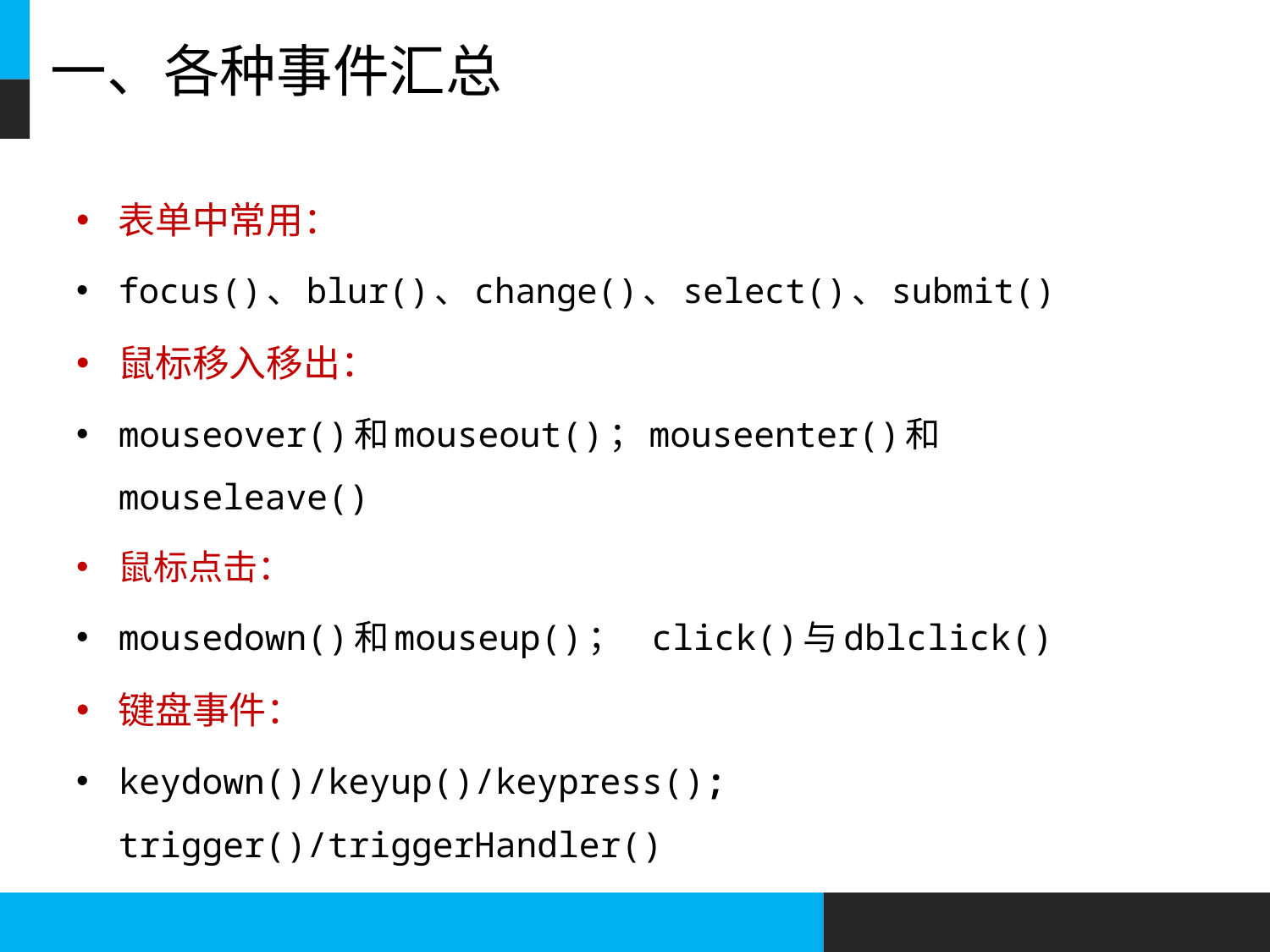

# 一、各种事件汇总
表单中常用：
focus()、blur()、change()、select()、submit()
鼠标移入移出：
mouseover()和mouseout()；mouseenter()和mouseleave()
鼠标点击：
mousedown()和mouseup()；   click()与dblclick()
键盘事件：
keydown()/keyup()/keypress(); trigger()/triggerHandler()